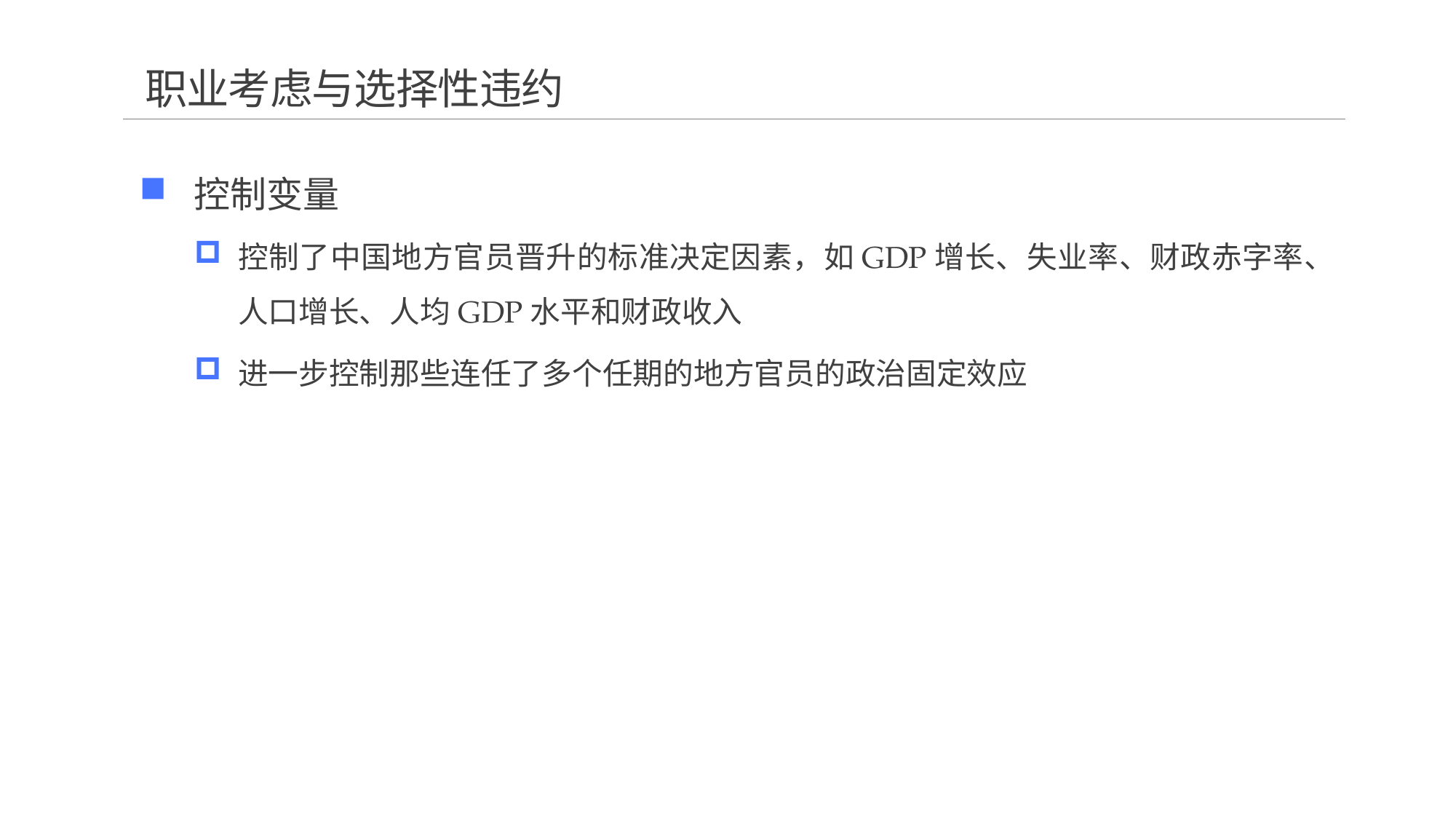

# 职业考虑与选择性违约
控制变量
控制了中国地方官员晋升的标准决定因素，如GDP增长、失业率、财政赤字率、人口增长、人均GDP水平和财政收入
进一步控制那些连任了多个任期的地方官员的政治固定效应